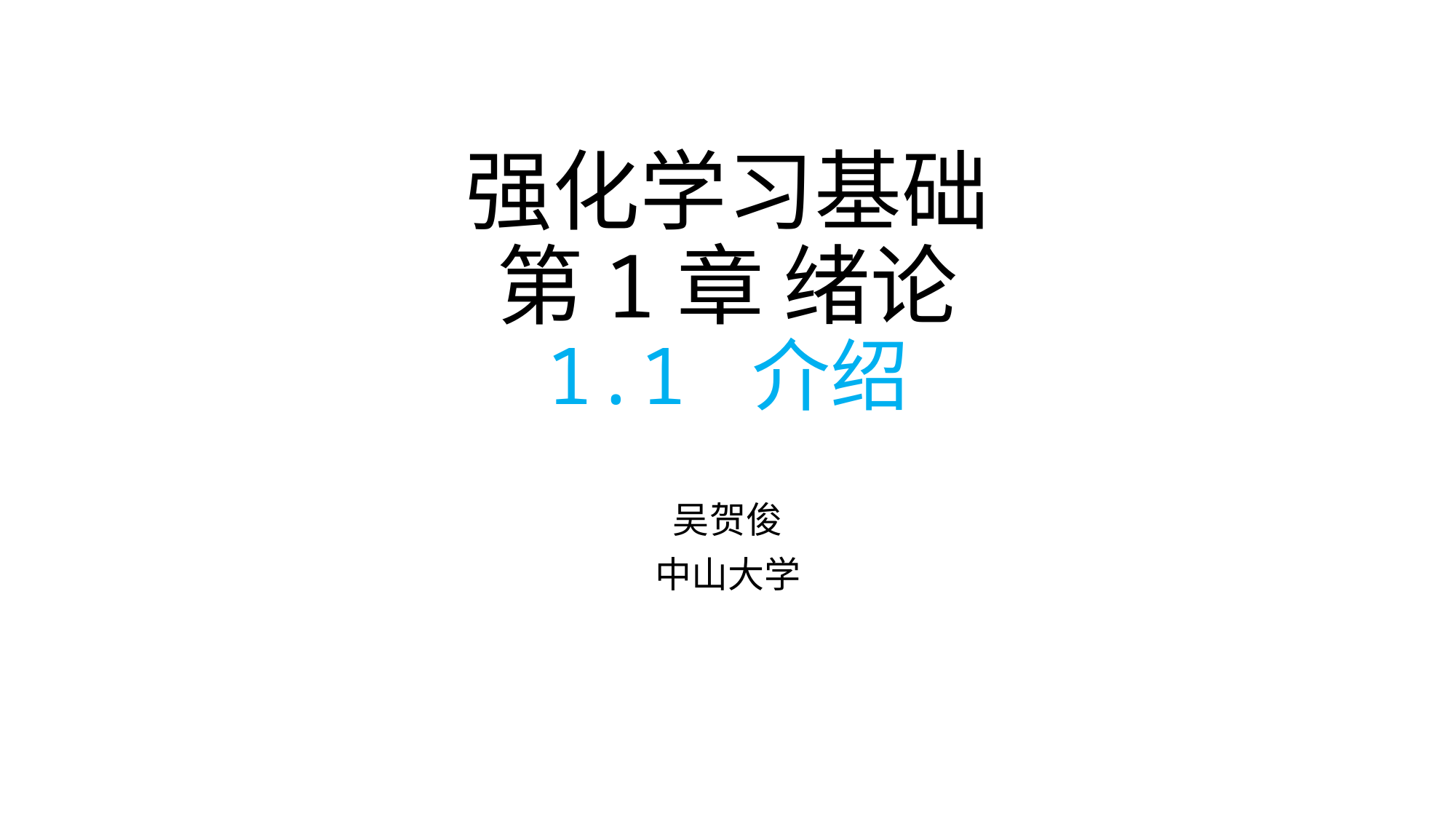

# 强化学习基础 第1章 绪论 1.1 介绍

吴贺俊
中山大学